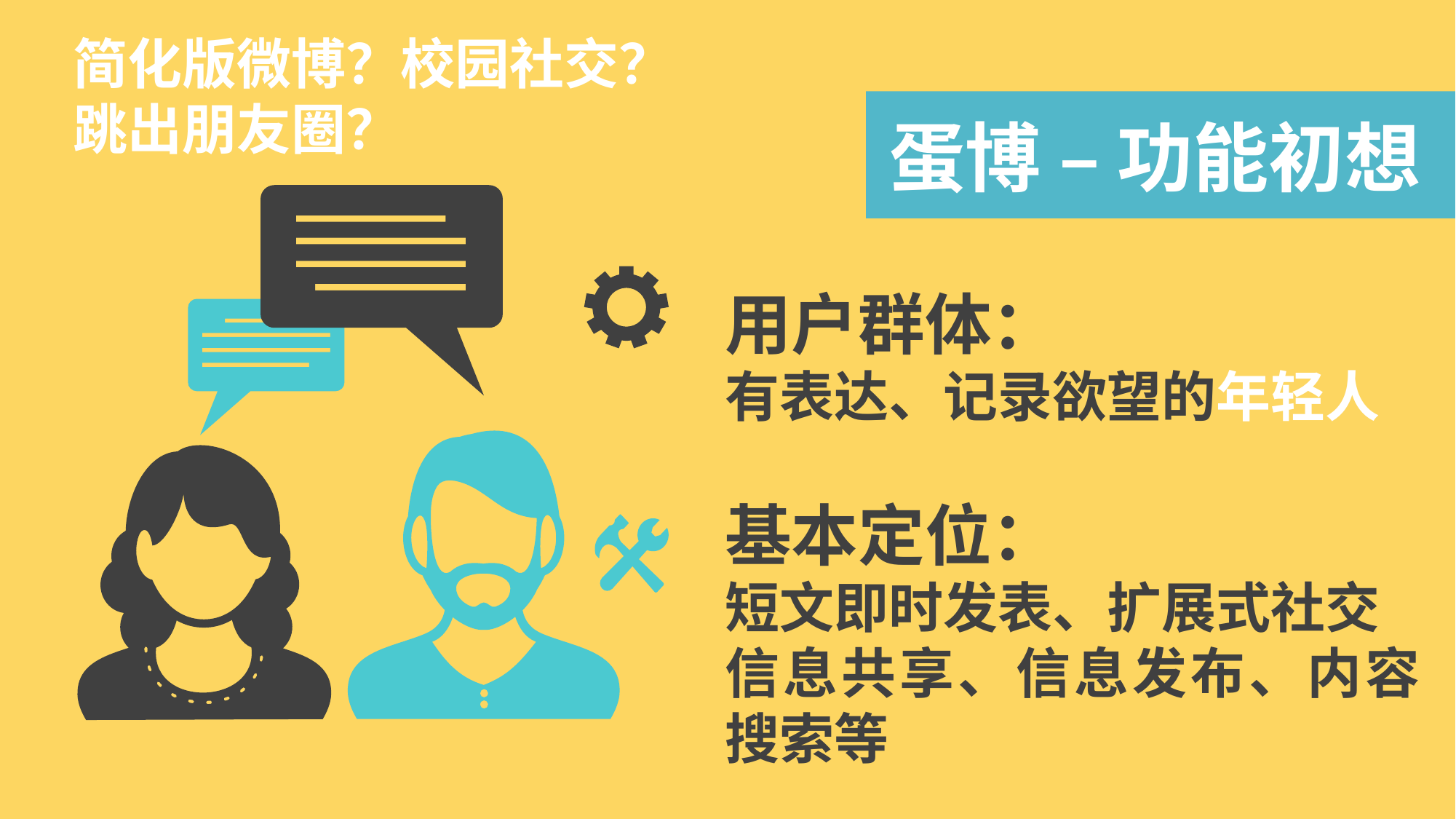

简化版微博？校园社交？
跳出朋友圈？

蛋博 – 功能初想

用户群体：
有表达、记录欲望的年轻人

基本定位：
短文即时发表、扩展式社交
信息共享、信息发布、内容搜索等